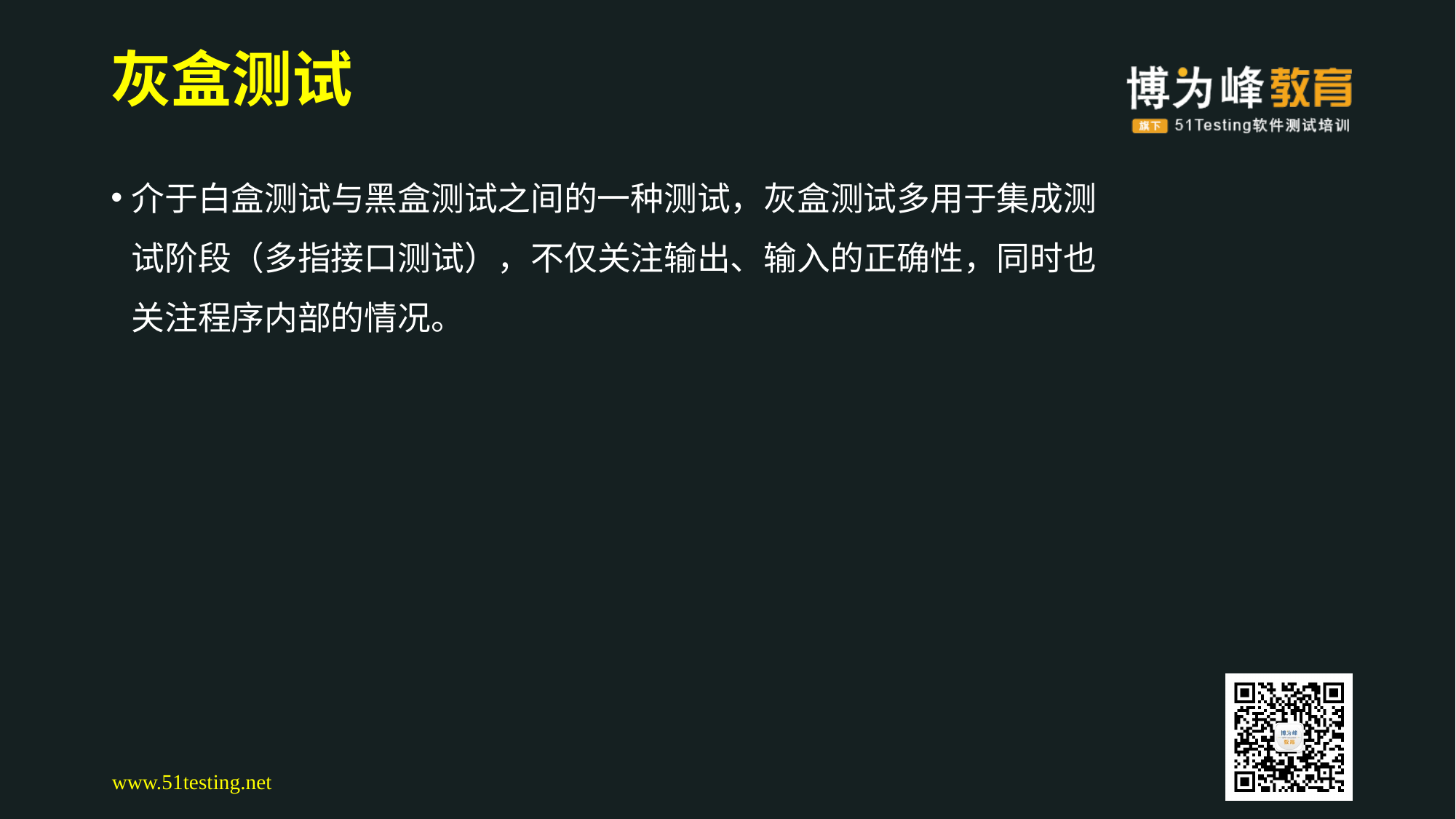

# 灰盒测试
介于白盒测试与黑盒测试之间的一种测试，灰盒测试多用于集成测试阶段（多指接口测试），不仅关注输出、输入的正确性，同时也关注程序内部的情况。